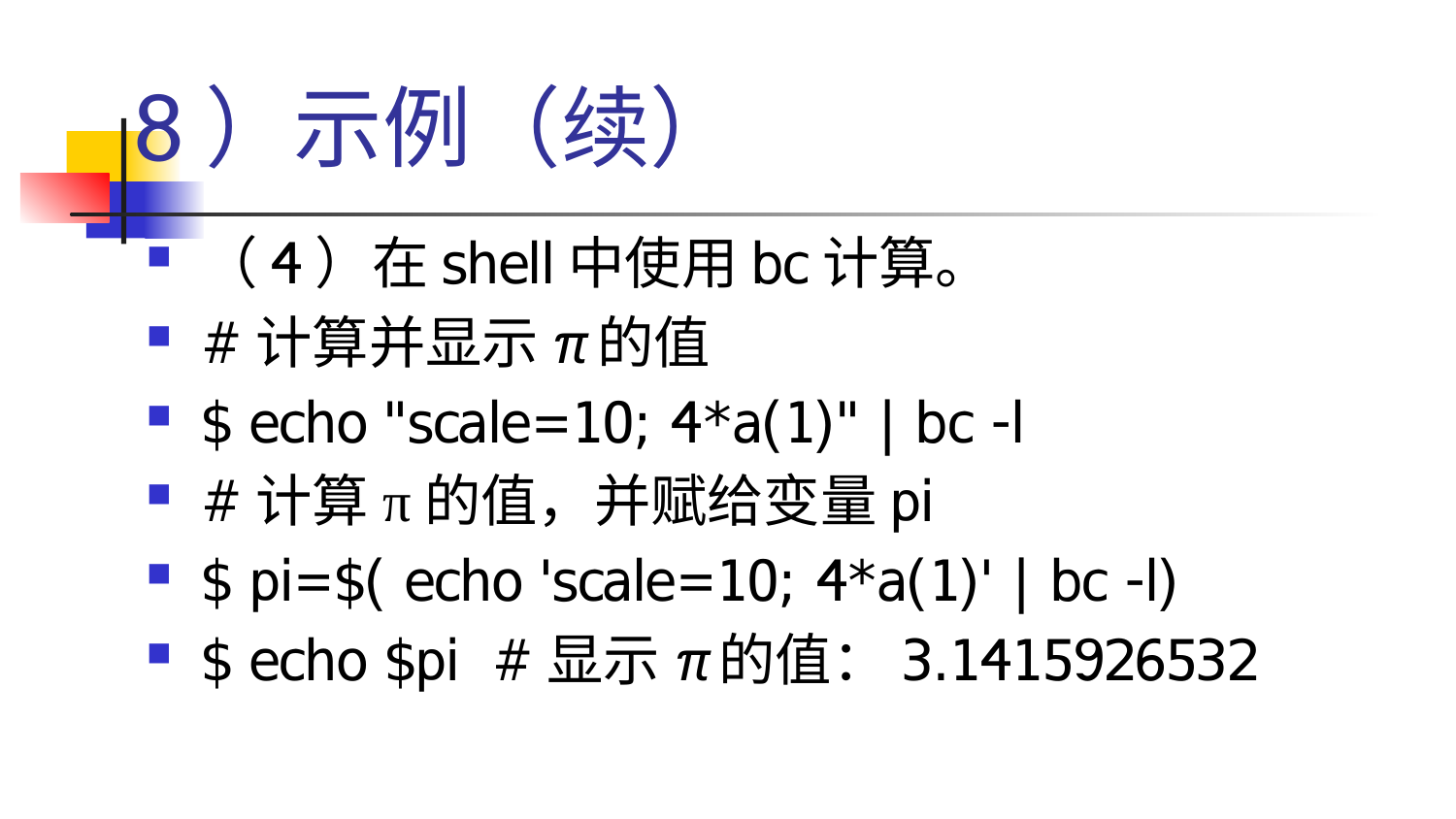

# 8）示例（续）
（4）在shell中使用bc计算。
#计算并显示π的值
$ echo "scale=10; 4*a(1)" | bc -l
#计算π的值，并赋给变量pi
$ pi=$( echo 'scale=10; 4*a(1)' | bc -l)
$ echo $pi	#显示π的值：3.1415926532